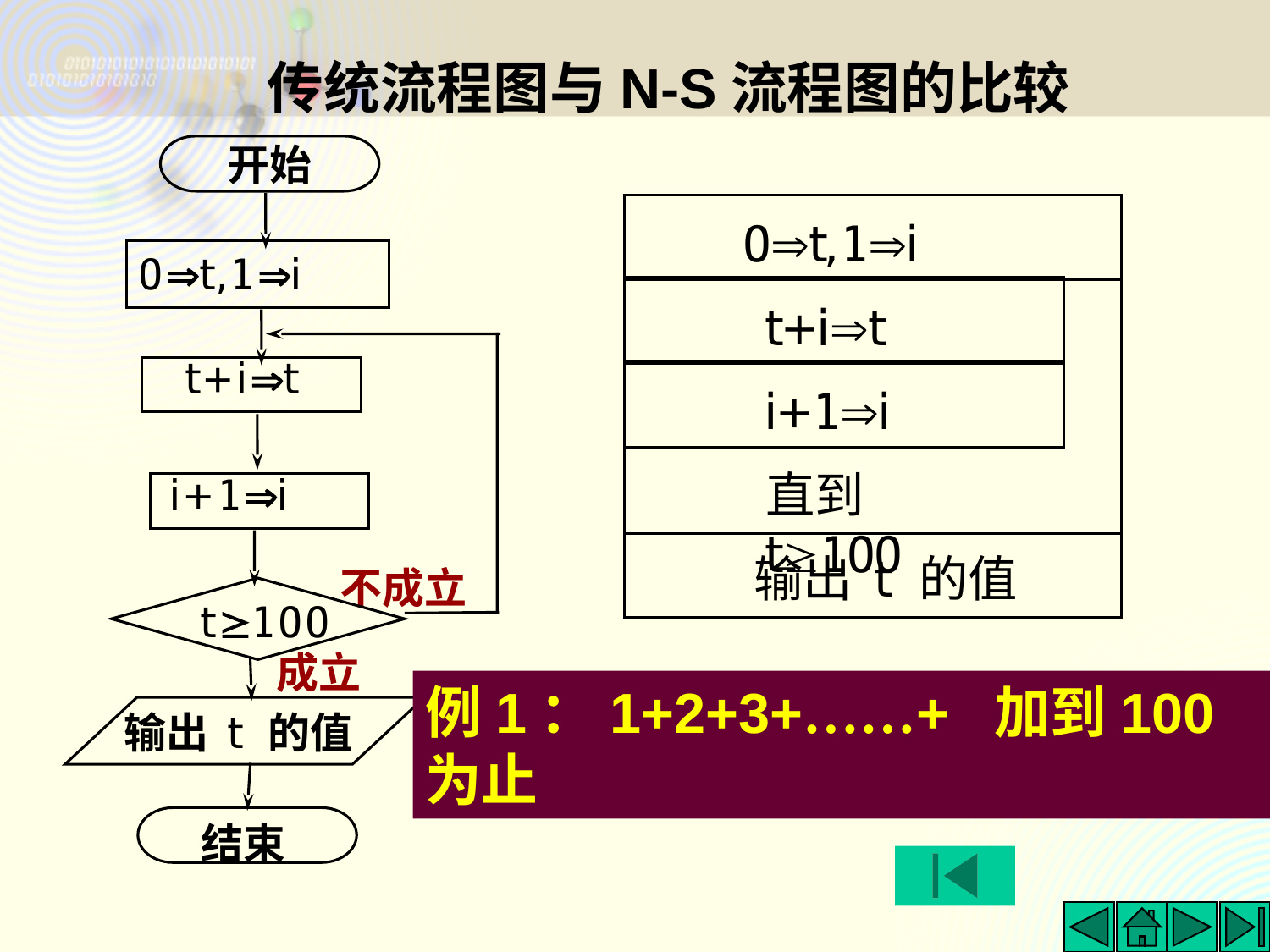

传统流程图与N-S流程图的比较
开始

0⇒t,1⇒i

t+i⇒t

i+1⇒i

不成立

t≥100

成立

输出 t 的值

结束

0⇒t,1⇒i

t+i⇒t

i+1⇒i
直到 t≥100

输出 t 的值
例1：1+2+3+……+  加到100为止